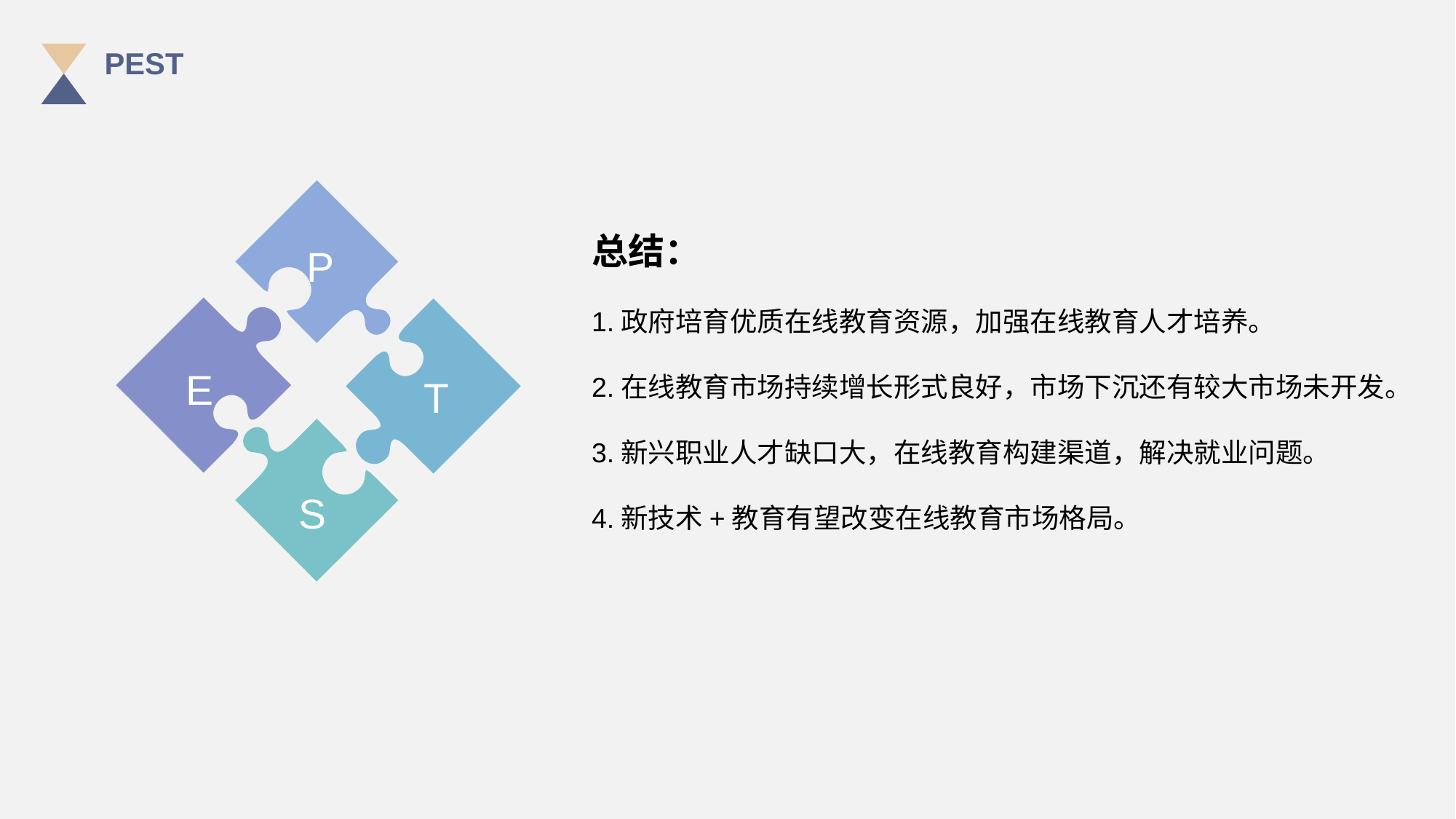

PEST

总结：
1.政府培育优质在线教育资源，加强在线教育人才培养。
2.在线教育市场持续增长形式良好，市场下沉还有较大市场未开发。
3.新兴职业人才缺口大，在线教育构建渠道，解决就业问题。
4.新技术+教育有望改变在线教育市场格局。

P

E
T

S